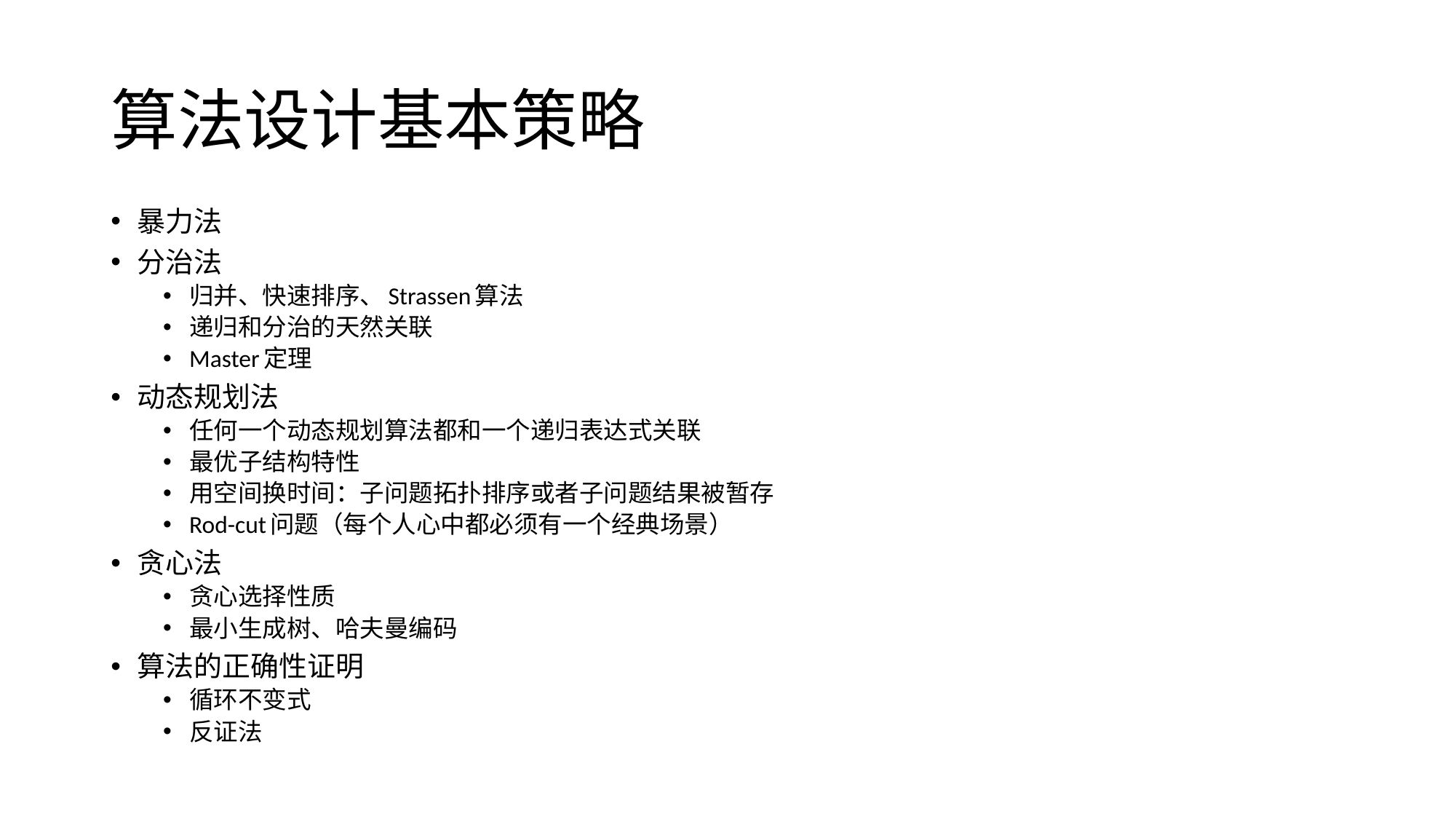

# 算法设计基本策略
暴力法
分治法
归并、快速排序、Strassen算法
递归和分治的天然关联
Master定理
动态规划法
任何一个动态规划算法都和一个递归表达式关联
最优子结构特性
用空间换时间：子问题拓扑排序或者子问题结果被暂存
Rod-cut问题（每个人心中都必须有一个经典场景）
贪心法
贪心选择性质
最小生成树、哈夫曼编码
算法的正确性证明
循环不变式
反证法